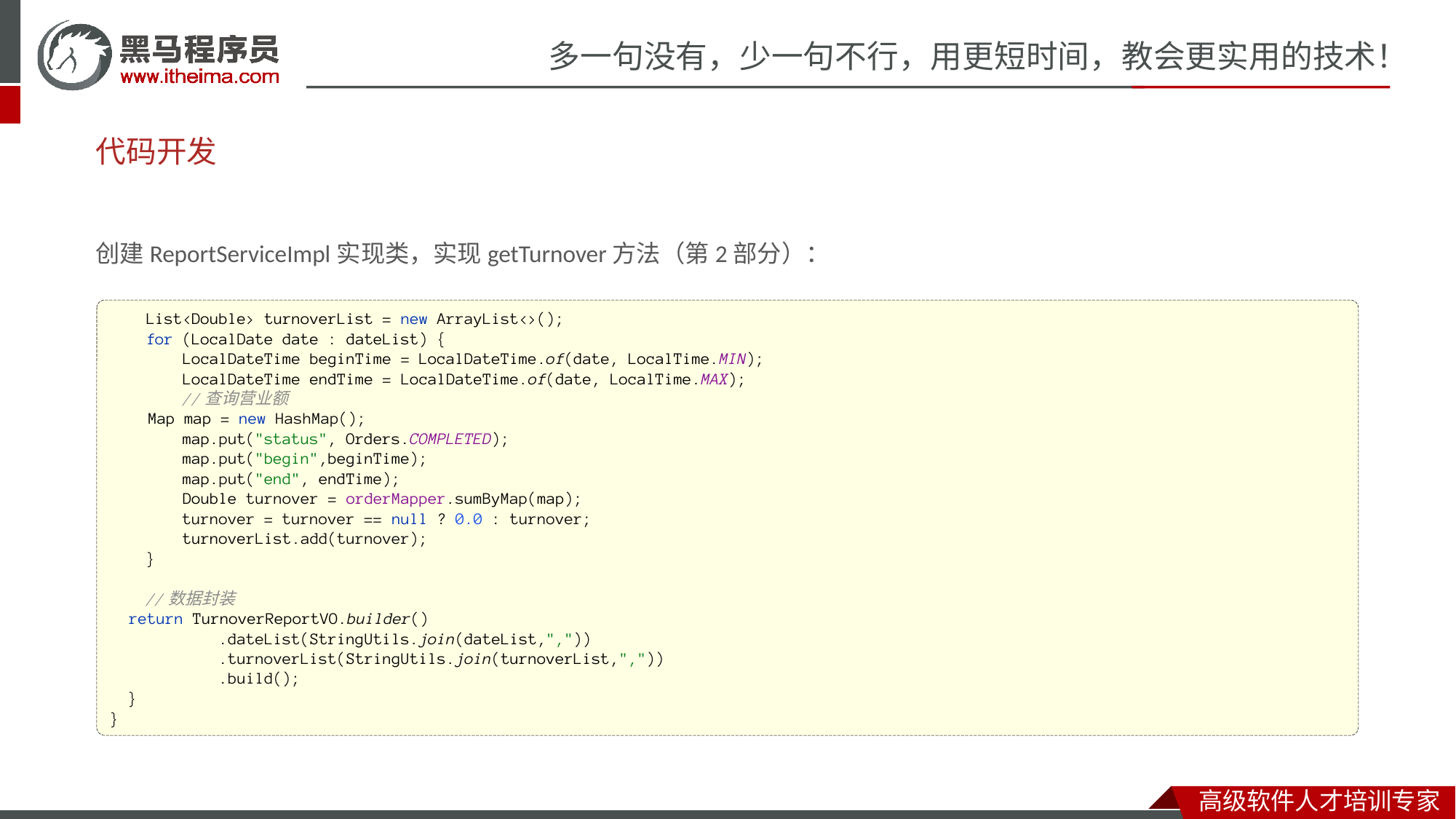

# 代码开发
创建ReportServiceImpl实现类，实现getTurnover方法（第2部分）：
    List<Double> turnoverList = new ArrayList<>();
    for (LocalDate date : dateList) {
        LocalDateTime beginTime = LocalDateTime.of(date, LocalTime.MIN);
        LocalDateTime endTime = LocalDateTime.of(date, LocalTime.MAX);
        //查询营业额
         Map map = new HashMap();
        map.put("status", Orders.COMPLETED);
        map.put("begin",beginTime);
        map.put("end", endTime);
        Double turnover = orderMapper.sumByMap(map);
        turnover = turnover == null ? 0.0 : turnover;
        turnoverList.add(turnover);
    }
    //数据封装
    return TurnoverReportVO.builder()
            .dateList(StringUtils.join(dateList,","))
            .turnoverList(StringUtils.join(turnoverList,","))
            .build();
  }
}